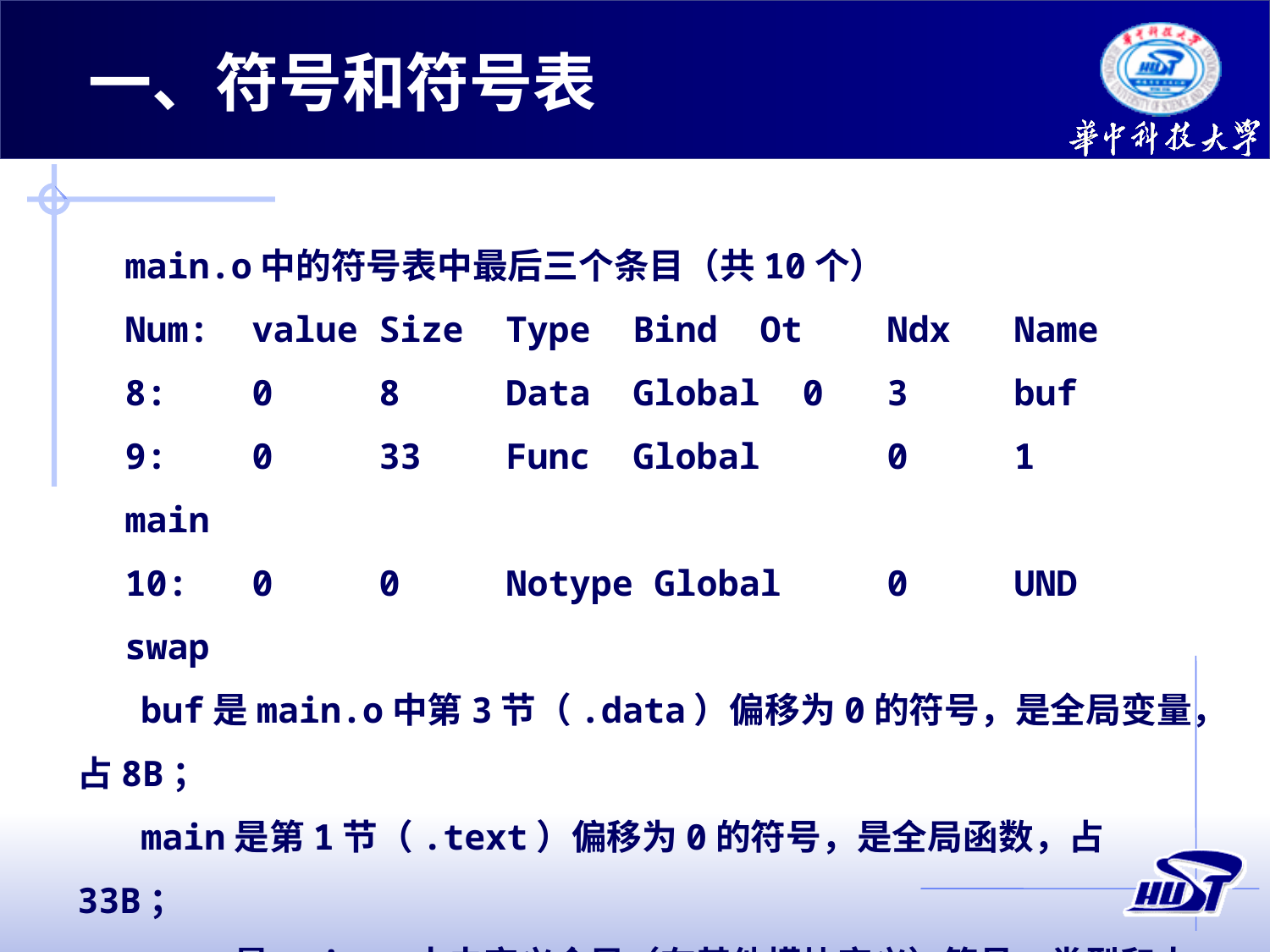

一、符号和符号表
main.o中的符号表中最后三个条目（共10个）
Num:	value	Size	Type	Bind	Ot	Ndx	Name
8:	0	8	Data	Global  0	3	buf
9:	0	33	Func	Global	0	1	main
10:	0	0	Notype Global	0	UND	swap
buf是main.o中第3节（.data）偏移为0的符号，是全局变量，占8B；
main是第1节（.text）偏移为0的符号，是全局函数，占33B；
swap是main.o中未定义全局（在其他模块定义）符号，类型和大小未知